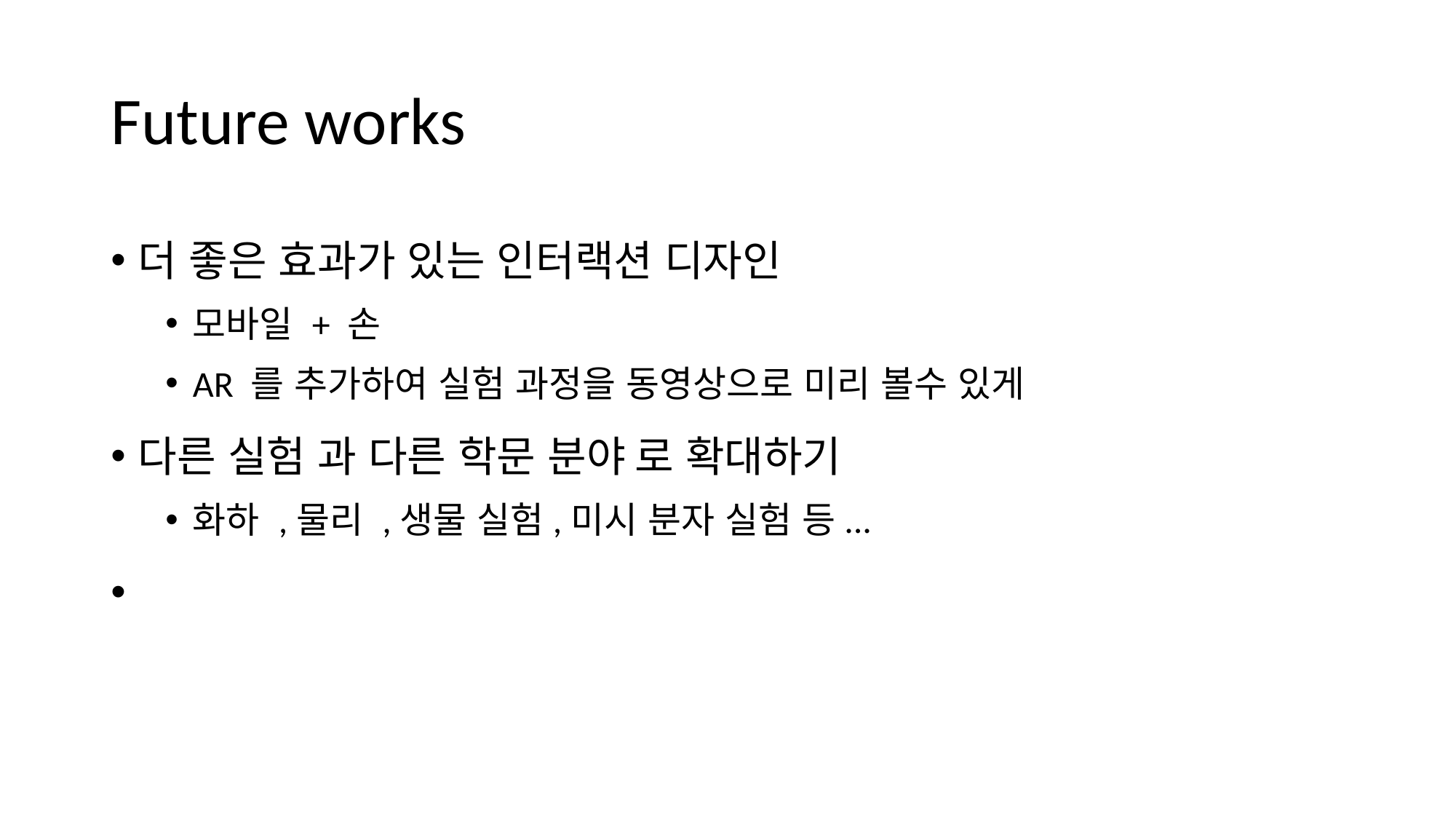

# Future works
더 좋은 효과가 있는 인터랙션 디자인
모바일 + 손
AR 를 추가하여 실험 과정을 동영상으로 미리 볼수 있게
다른 실험 과 다른 학문 분야 로 확대하기
화하 ,물리 ,생물 실험,미시 분자 실험 등...